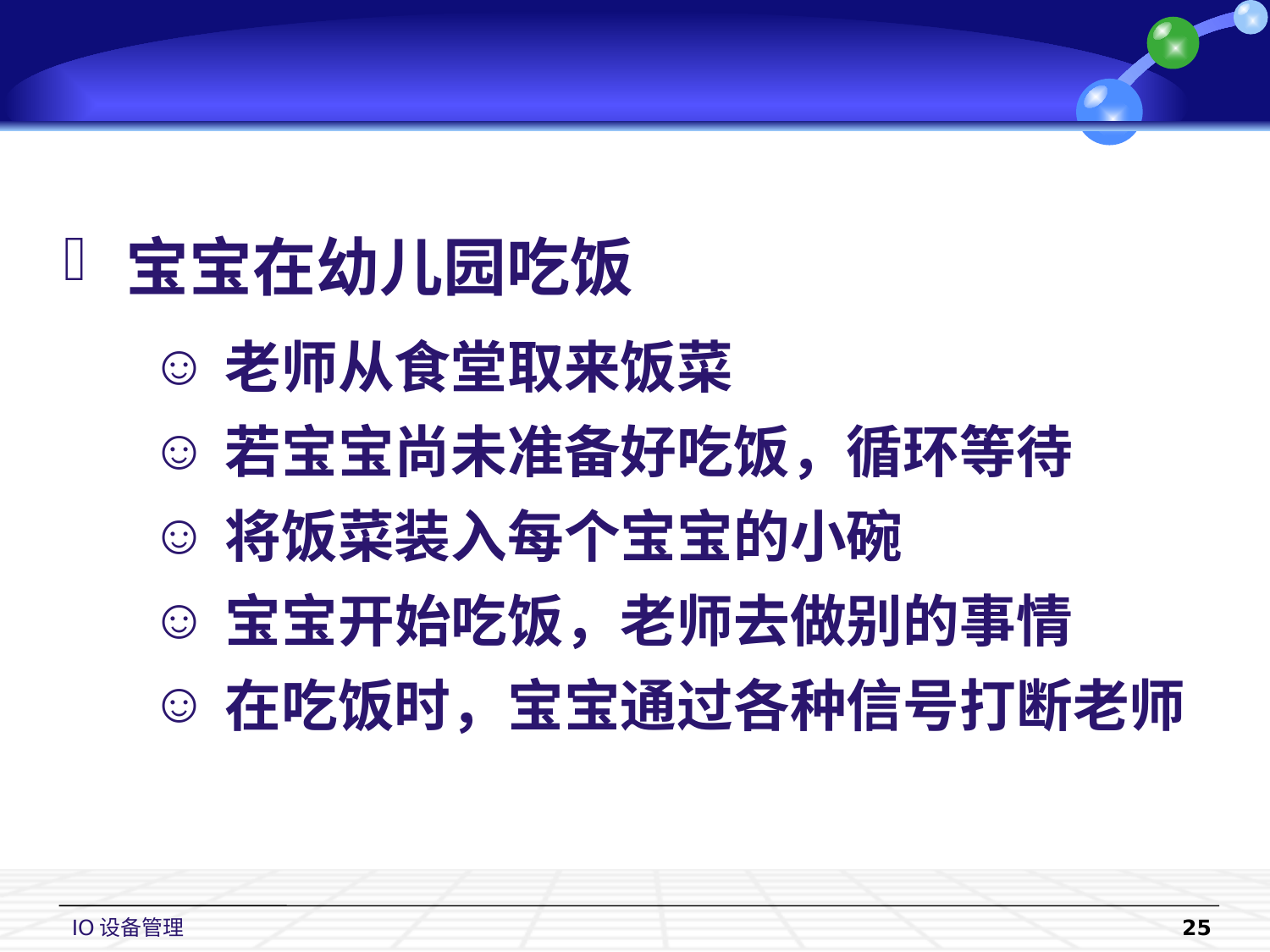

宝宝在幼儿园吃饭
老师从食堂取来饭菜
若宝宝尚未准备好吃饭，循环等待
将饭菜装入每个宝宝的小碗
宝宝开始吃饭，老师去做别的事情
在吃饭时，宝宝通过各种信号打断老师
IO设备管理
25